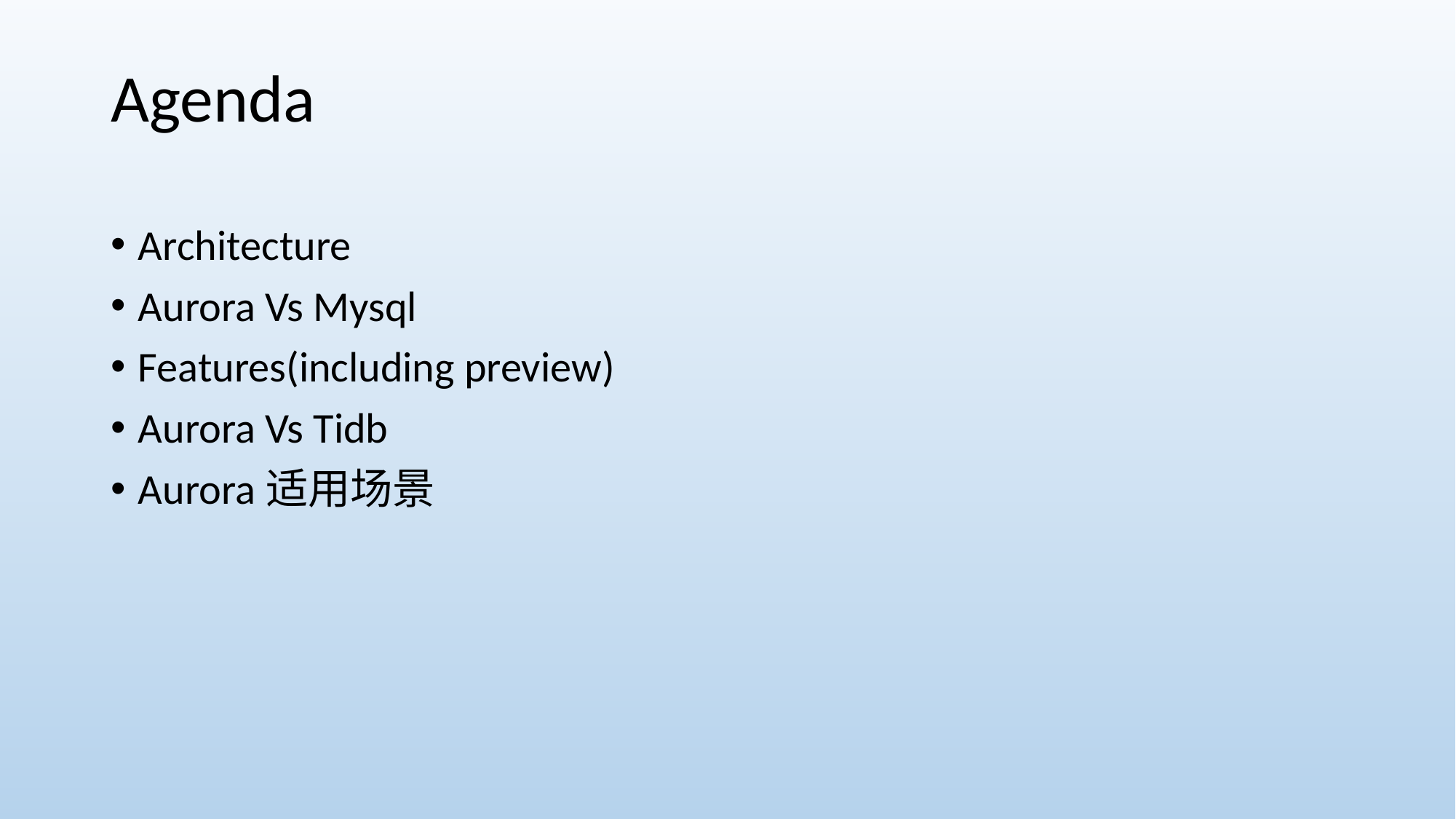

# Agenda
Architecture
Aurora Vs Mysql
Features(including preview)
Aurora Vs Tidb
Aurora适用场景